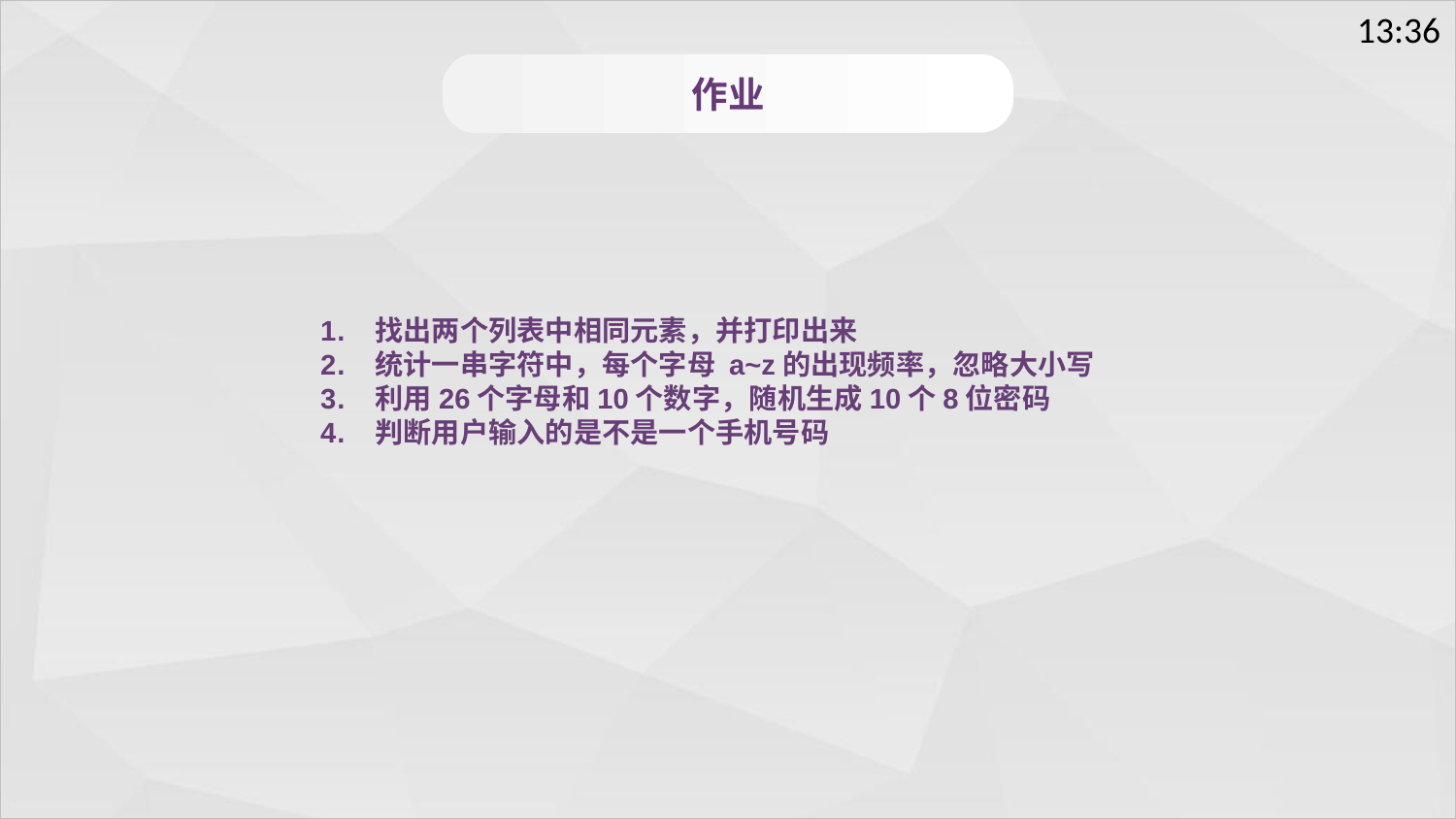

作业
找出两个列表中相同元素，并打印出来
统计一串字符中，每个字母 a~z的出现频率，忽略大小写
利用26个字母和10个数字，随机生成10个8位密码
判断用户输入的是不是一个手机号码